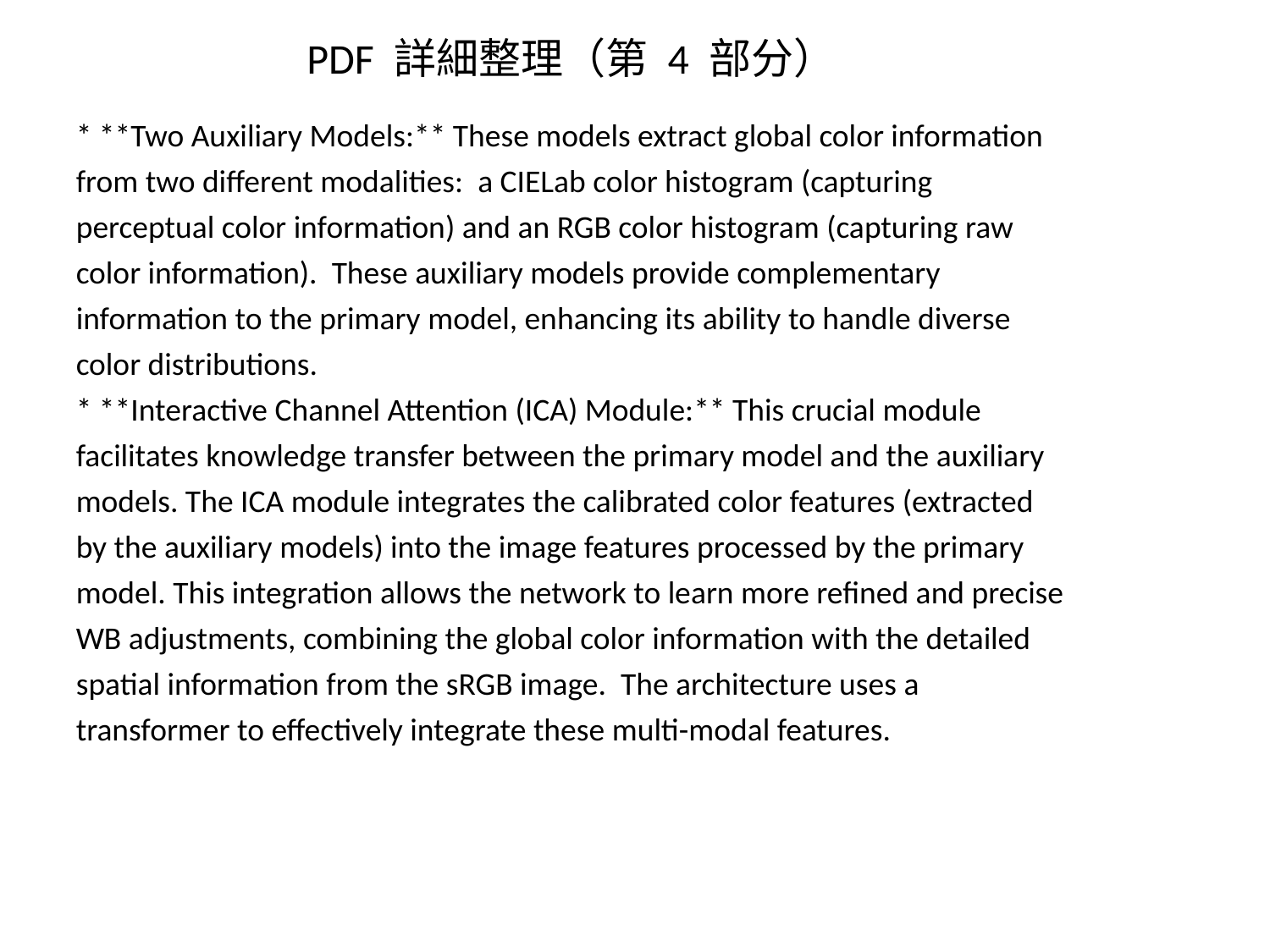

PDF 詳細整理（第 4 部分）

* **Two Auxiliary Models:** These models extract global color information from two different modalities:  a CIELab color histogram (capturing perceptual color information) and an RGB color histogram (capturing raw color information).  These auxiliary models provide complementary information to the primary model, enhancing its ability to handle diverse color distributions.
* **Interactive Channel Attention (ICA) Module:** This crucial module facilitates knowledge transfer between the primary model and the auxiliary models. The ICA module integrates the calibrated color features (extracted by the auxiliary models) into the image features processed by the primary model. This integration allows the network to learn more refined and precise WB adjustments, combining the global color information with the detailed spatial information from the sRGB image.  The architecture uses a transformer to effectively integrate these multi-modal features.